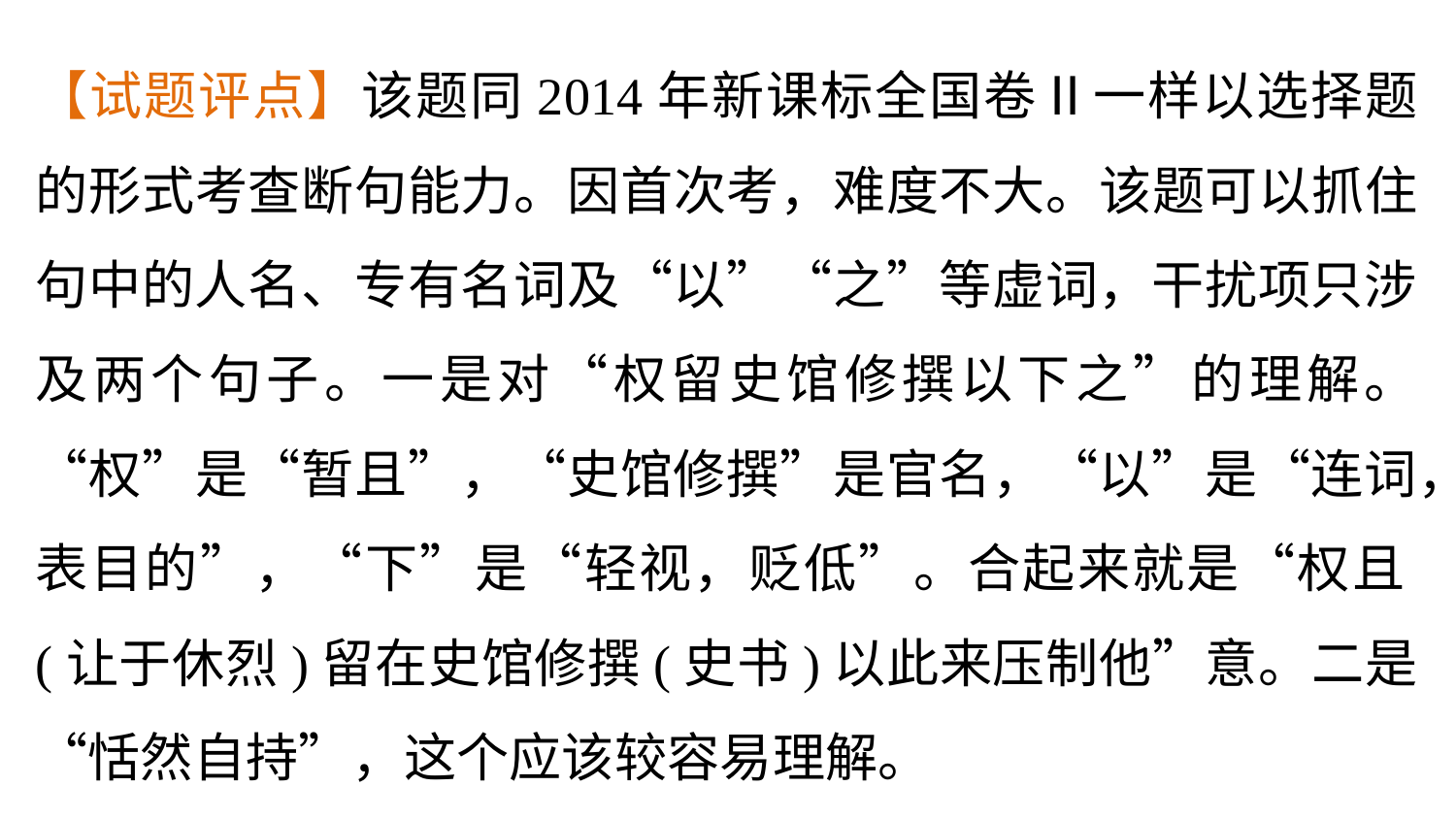

【试题评点】该题同2014年新课标全国卷Ⅱ一样以选择题的形式考查断句能力。因首次考，难度不大。该题可以抓住句中的人名、专有名词及“以”“之”等虚词，干扰项只涉及两个句子。一是对“权留史馆修撰以下之”的理解。“权”是“暂且”，“史馆修撰”是官名，“以”是“连词，表目的”，“下”是“轻视，贬低”。合起来就是“权且(让于休烈)留在史馆修撰(史书)以此来压制他”意。二是“恬然自持”，这个应该较容易理解。